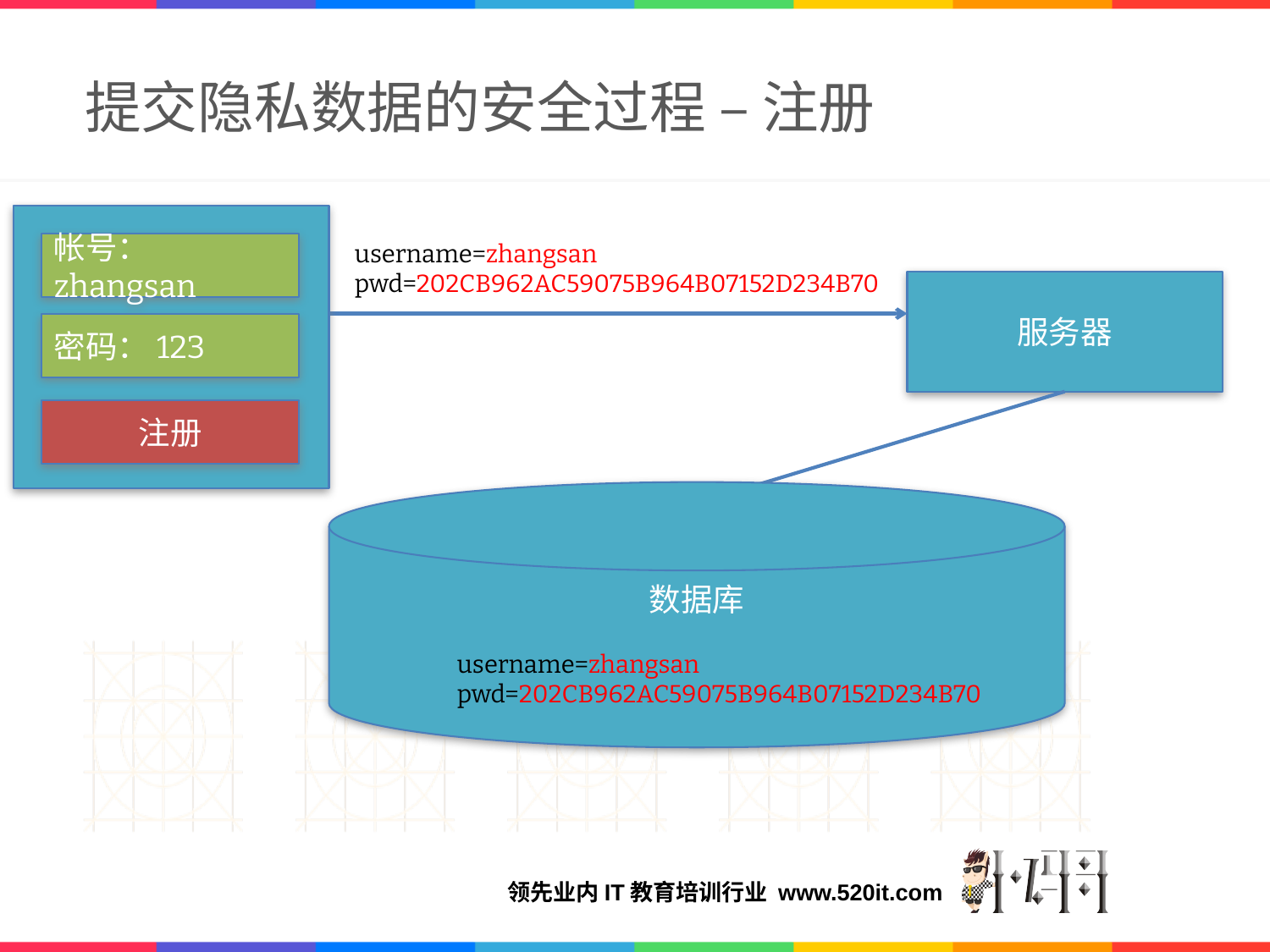

# 提交隐私数据的安全过程 – 注册

帐号：zhangsan
密码：123
注册
username=zhangsan
pwd=202CB962AC59075B964B07152D234B70

服务器

数据库

username=zhangsan
pwd=202CB962AC59075B964B07152D234B70